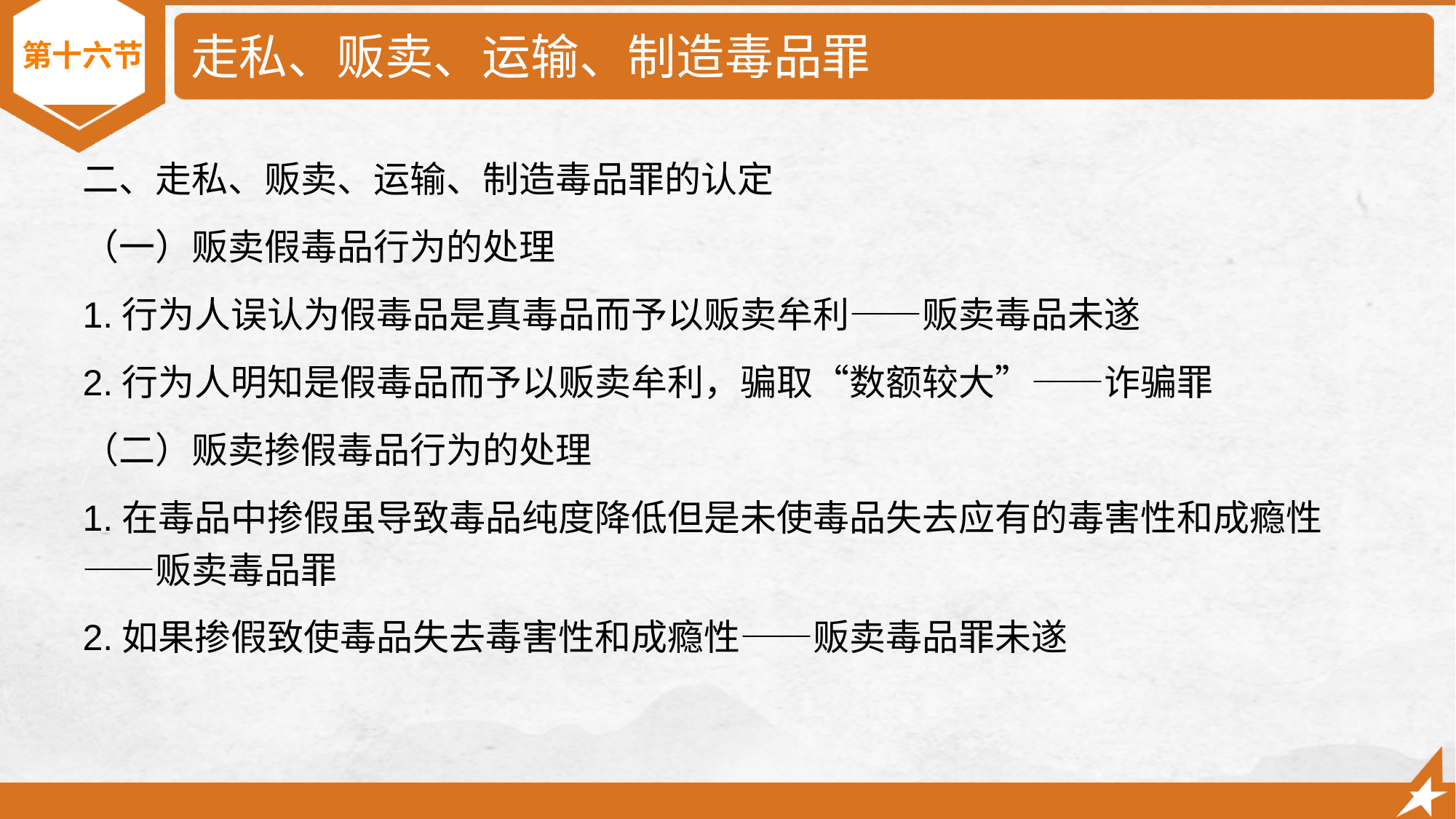

# 走私、贩卖、运输、制造毒品罪
第十六节
二、走私、贩卖、运输、制造毒品罪的认定
（一）贩卖假毒品行为的处理
1.行为人误认为假毒品是真毒品而予以贩卖牟利——贩卖毒品未遂
2.行为人明知是假毒品而予以贩卖牟利，骗取“数额较大”——诈骗罪
（二）贩卖掺假毒品行为的处理
1.在毒品中掺假虽导致毒品纯度降低但是未使毒品失去应有的毒害性和成瘾性——贩卖毒品罪
2.如果掺假致使毒品失去毒害性和成瘾性——贩卖毒品罪未遂